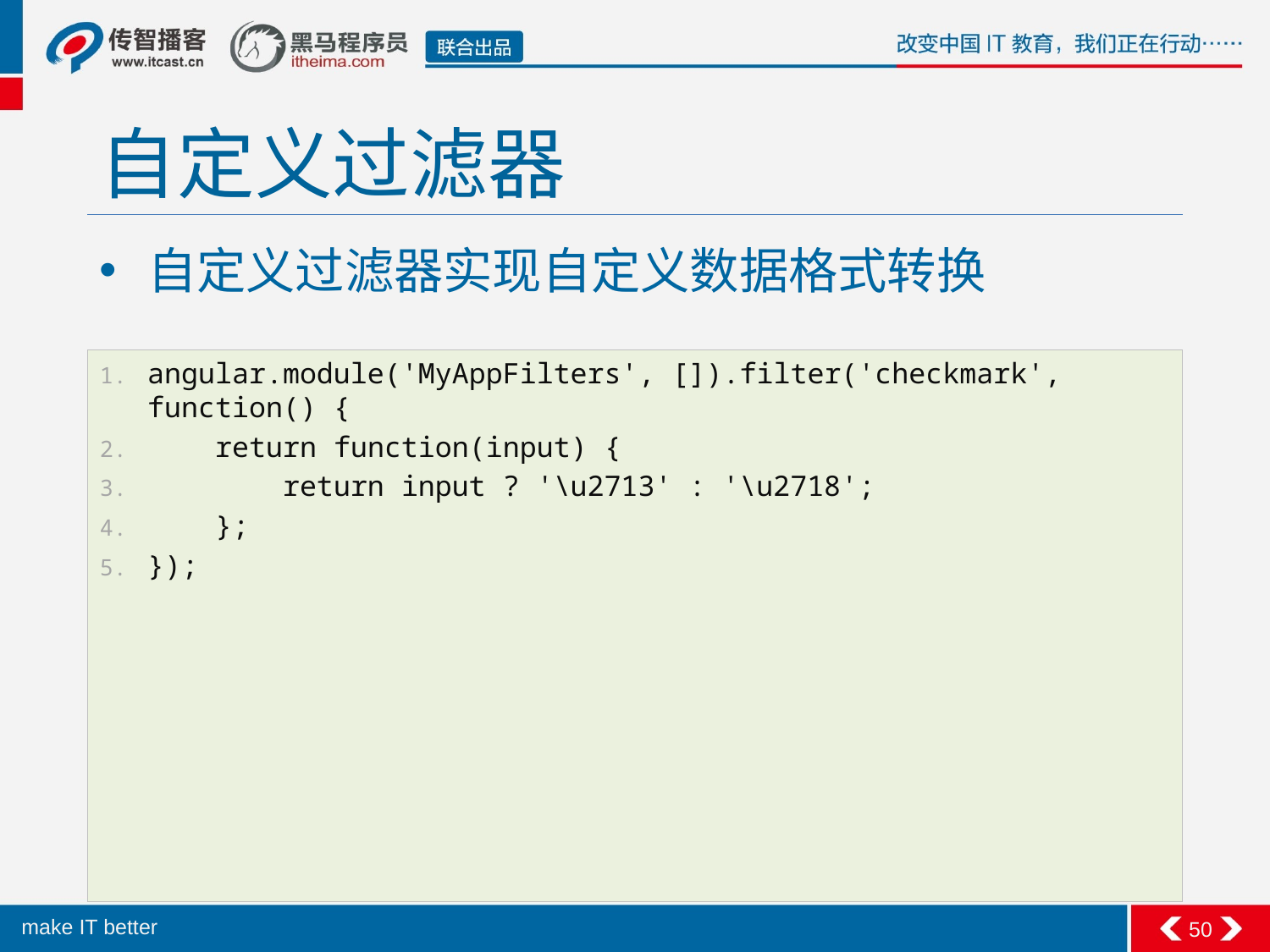

# 自定义过滤器
自定义过滤器实现自定义数据格式转换
angular.module('MyAppFilters', []).filter('checkmark', function() {
    return function(input) {
        return input ? '\u2713' : '\u2718';
    };
});
50

make IT better